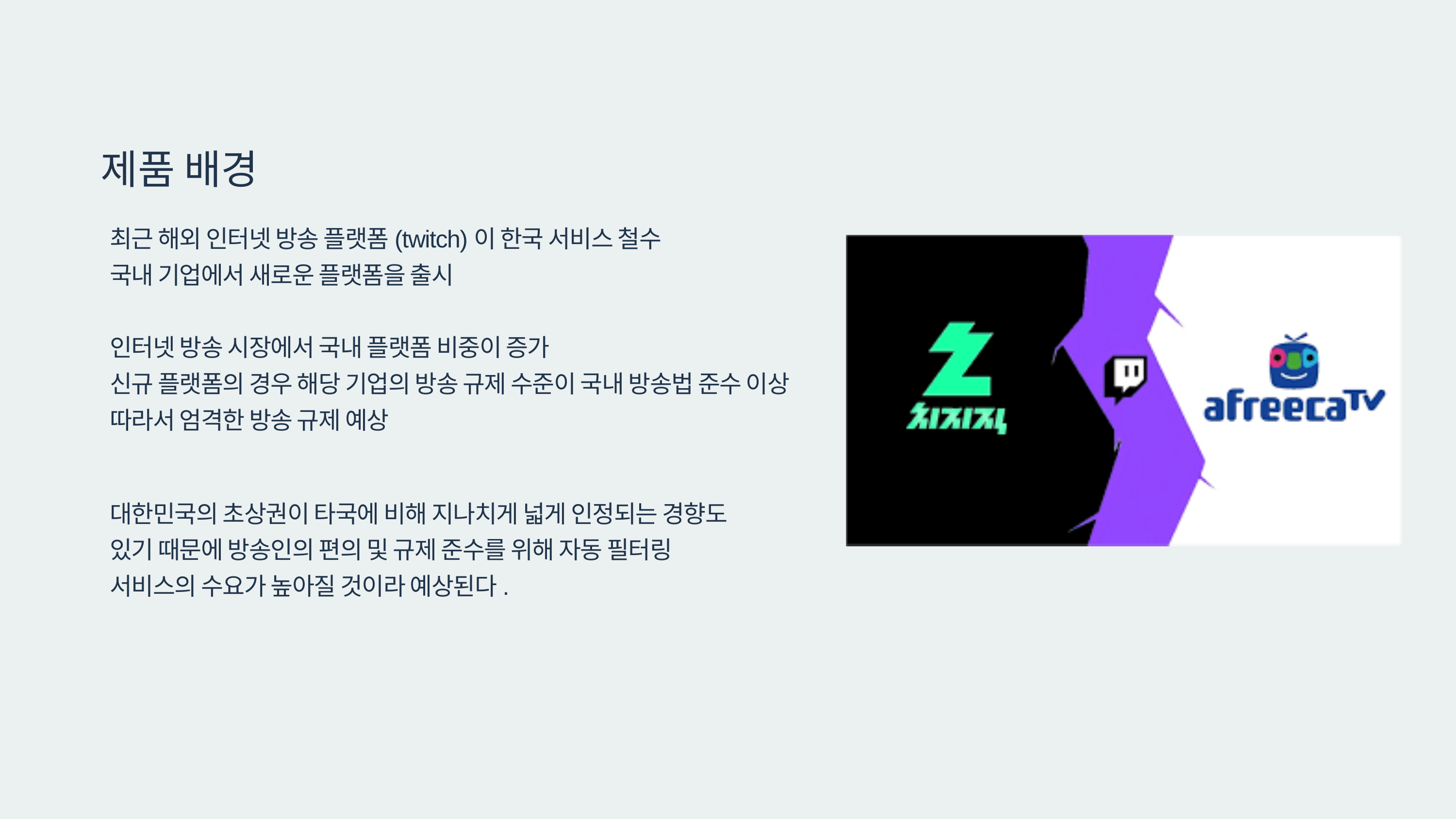

제품 배경
최근 해외 인터넷 방송 플랫폼(twitch)이 한국 서비스 철수
국내 기업에서 새로운 플랫폼을 출시

인터넷 방송 시장에서 국내 플랫폼 비중이 증가
신규 플랫폼의 경우 해당 기업의 방송 규제 수준이 국내 방송법 준수 이상
따라서 엄격한 방송 규제 예상

대한민국의 초상권이 타국에 비해 지나치게 넓게 인정되는 경향도 있기 때문에 방송인의 편의 및 규제 준수를 위해 자동 필터링 서비스의 수요가 높아질 것이라 예상된다.